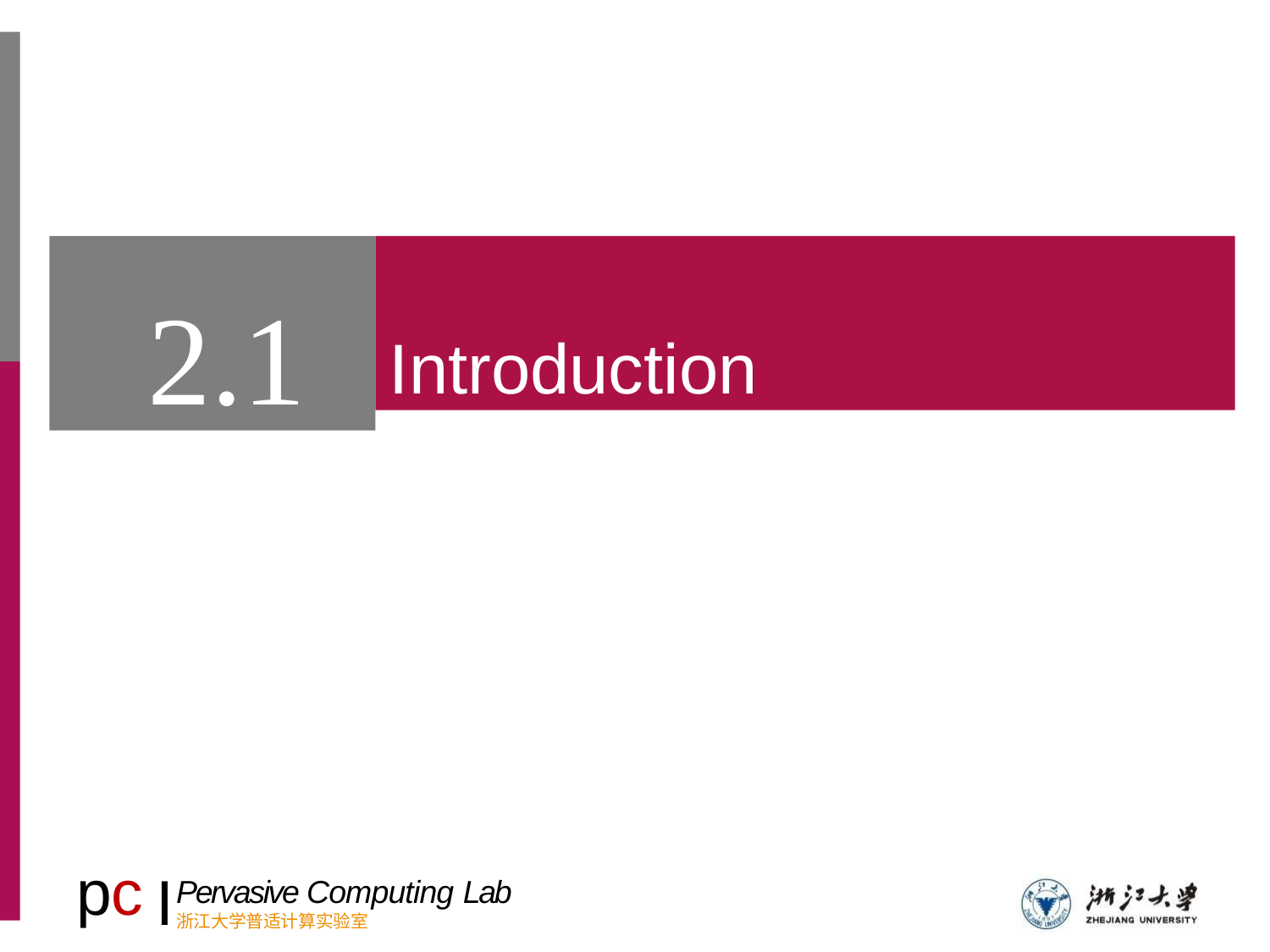

2.1
#
Introduction
引言
pc
I
Pervasive Computing Lab
浙江大学普适计算实验室